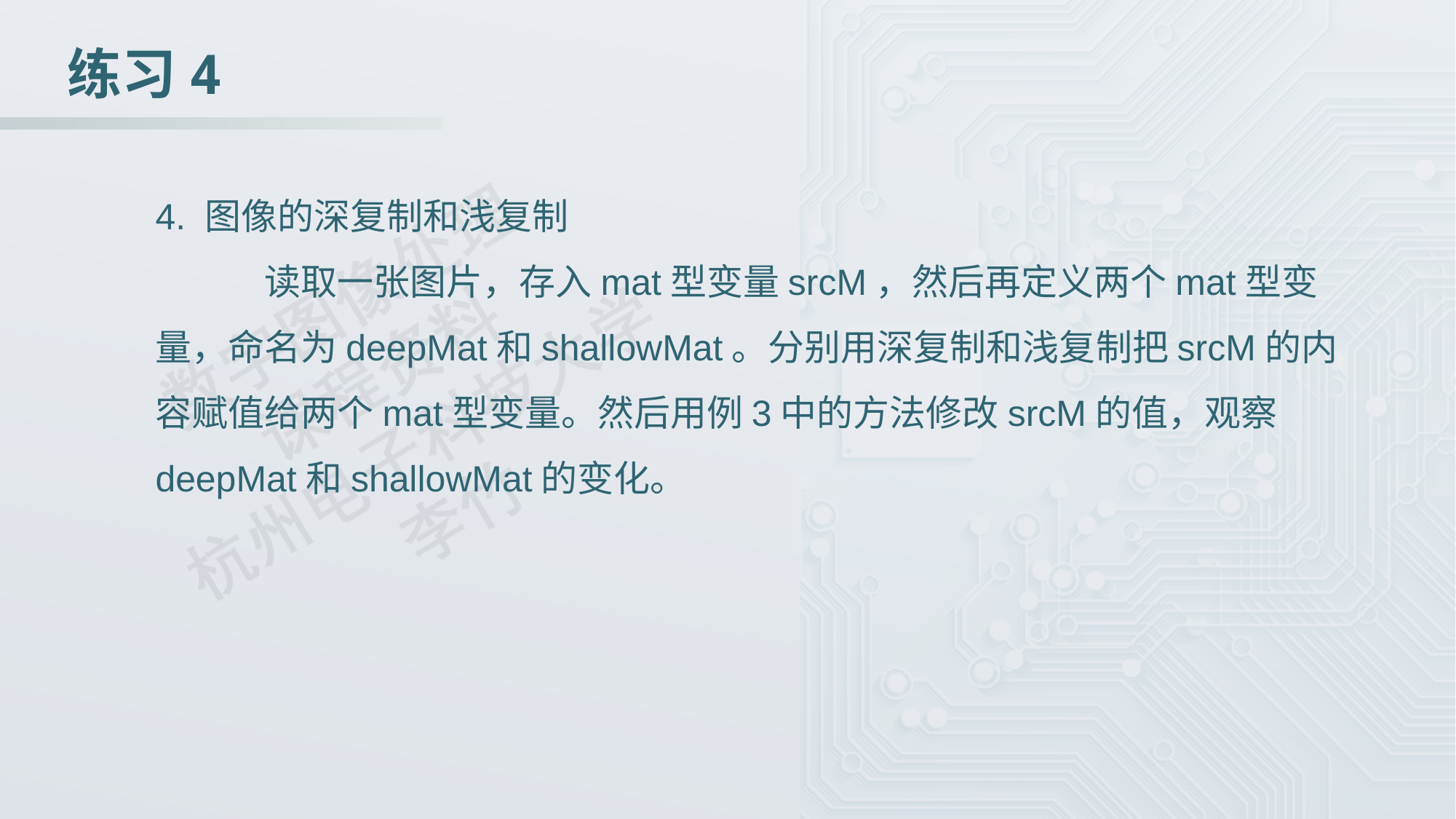

练习4

4. 图像的深复制和浅复制
	读取一张图片，存入mat型变量srcM，然后再定义两个mat型变量，命名为deepMat和shallowMat。分别用深复制和浅复制把srcM的内容赋值给两个mat型变量。然后用例3中的方法修改srcM的值，观察deepMat和shallowMat的变化。